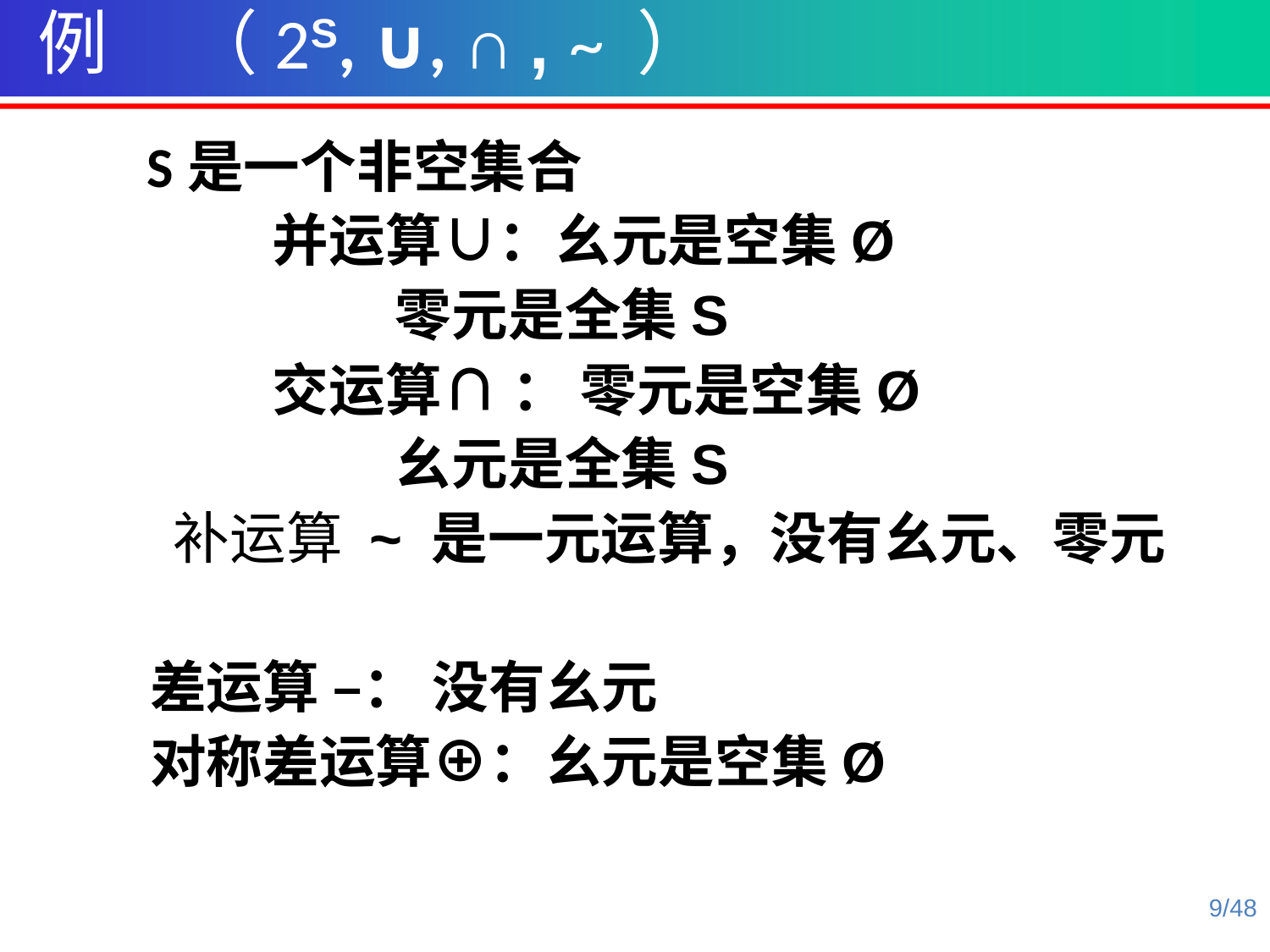

例     （2S, ∪, ∩ , ~ ）
          S是一个非空集合
 		 并运算∪：幺元是空集Ø
                            零元是全集S
		 交运算∩ ： 零元是空集Ø
                            幺元是全集S
           补运算 ~ 是一元运算，没有幺元、零元

         差运算 –： 没有幺元
         对称差运算⊕：幺元是空集Ø

9/48